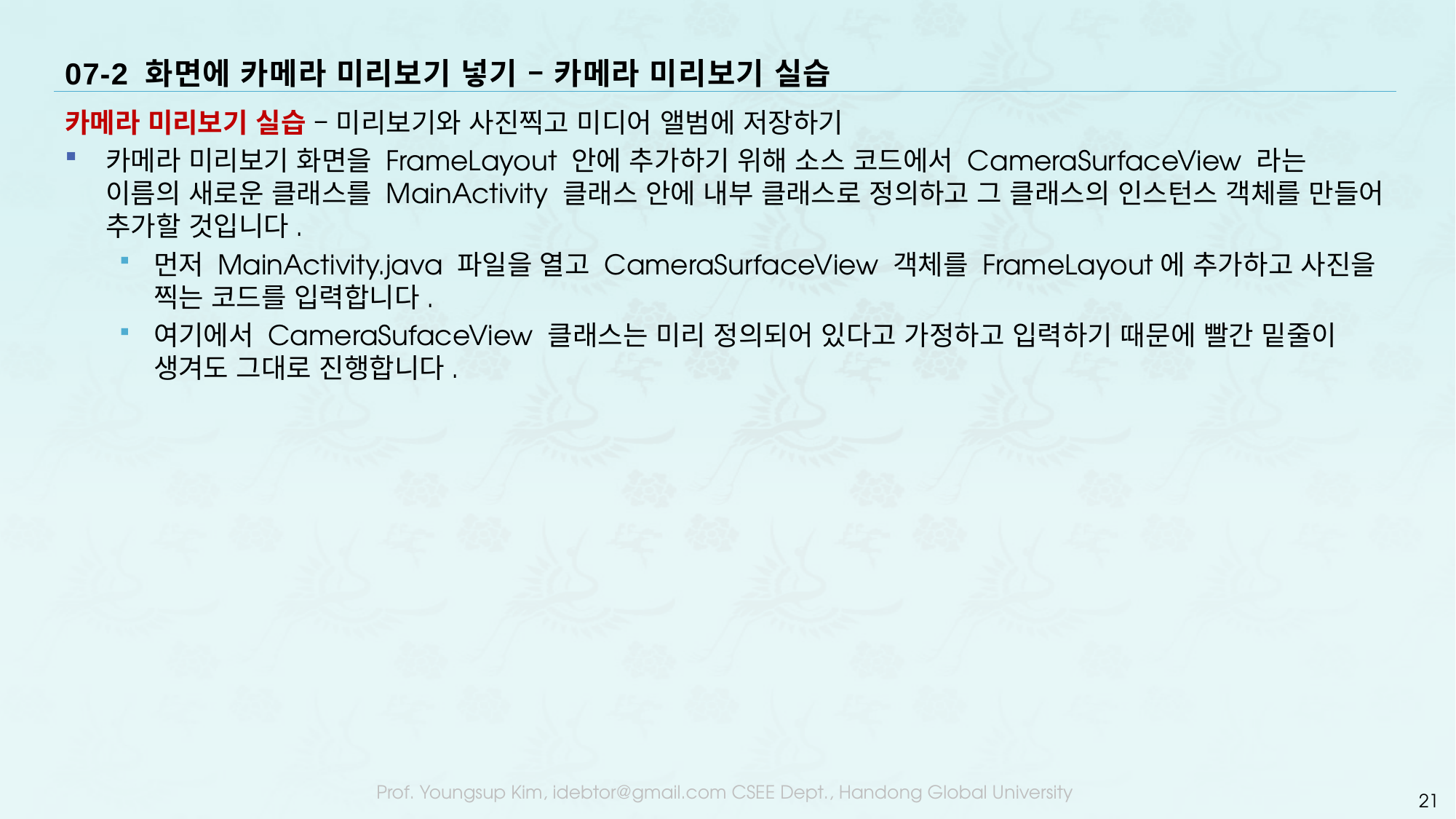

# 07-2 화면에 카메라 미리보기 넣기 – 카메라 미리보기 실습
카메라 미리보기 실습 – 미리보기와 사진찍고 미디어 앨범에 저장하기
카메라 미리보기 화면을 FrameLayout 안에 추가하기 위해 소스 코드에서 CameraSurfaceView 라는 이름의 새로운 클래스를 MainActivity 클래스 안에 내부 클래스로 정의하고 그 클래스의 인스턴스 객체를 만들어 추가할 것입니다.
먼저 MainActivity.java 파일을 열고 CameraSurfaceView 객체를 FrameLayout에 추가하고 사진을 찍는 코드를 입력합니다.
여기에서 CameraSufaceView 클래스는 미리 정의되어 있다고 가정하고 입력하기 때문에 빨간 밑줄이 생겨도 그대로 진행합니다.

21